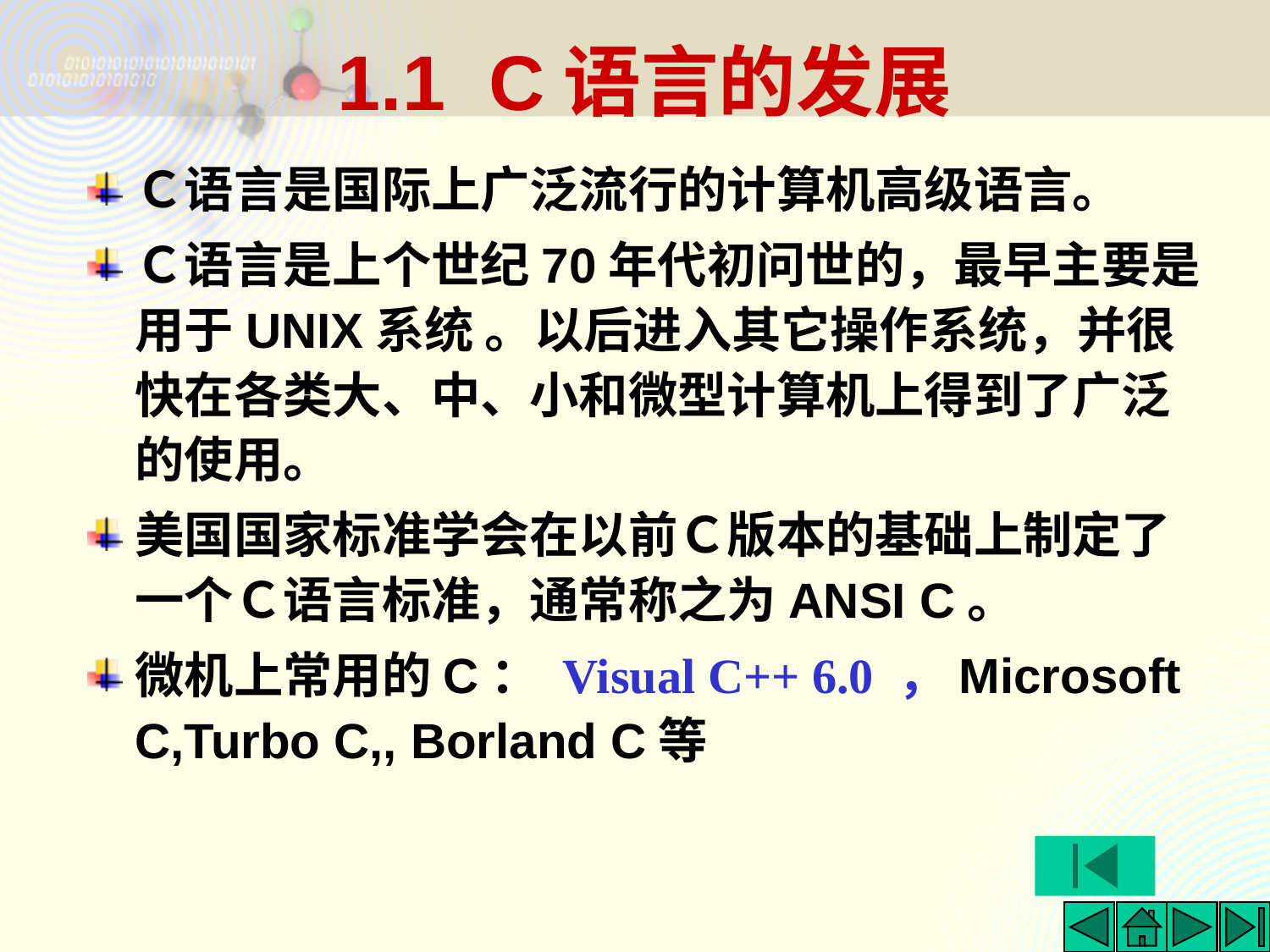

# 1.1  C语言的发展
Ｃ语言是国际上广泛流行的计算机高级语言。
Ｃ语言是上个世纪70年代初问世的，最早主要是用于UNIX系统 。以后进入其它操作系统，并很快在各类大、中、小和微型计算机上得到了广泛的使用。
美国国家标准学会在以前Ｃ版本的基础上制定了一个Ｃ语言标准，通常称之为ANSI C。
微机上常用的C： Visual C++ 6.0 ，Microsoft C,Turbo C,, Borland C等